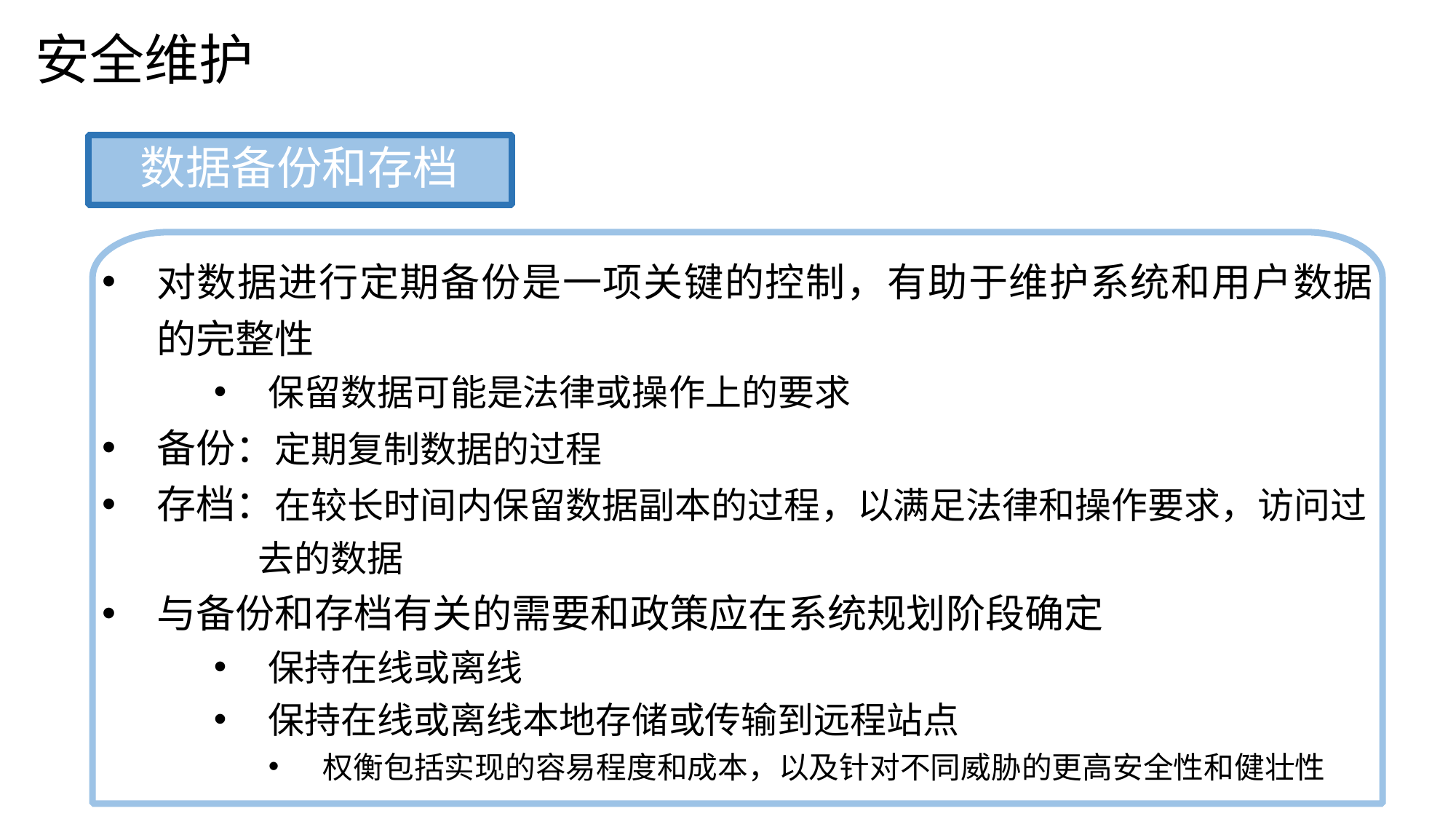

安全维护

数据备份和存档
对数据进行定期备份是一项关键的控制，有助于维护系统和用户数据的完整性
保留数据可能是法律或操作上的要求
备份：定期复制数据的过程
存档：在较长时间内保留数据副本的过程，以满足法律和操作要求，访问过
                  去的数据
与备份和存档有关的需要和政策应在系统规划阶段确定
保持在线或离线
保持在线或离线本地存储或传输到远程站点
权衡包括实现的容易程度和成本，以及针对不同威胁的更高安全性和健壮性